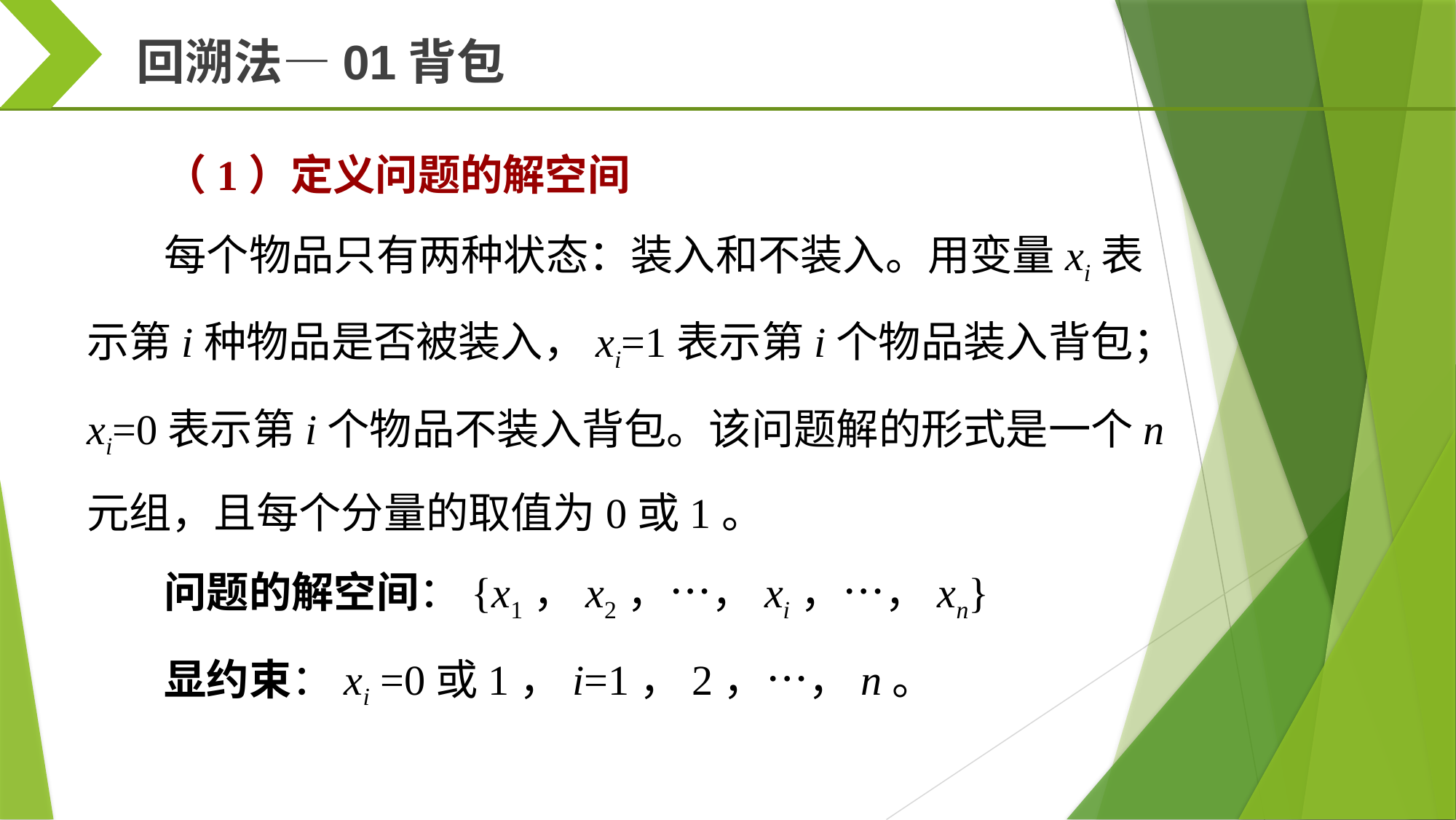

回溯法—01背包
（1）定义问题的解空间
每个物品只有两种状态：装入和不装入。用变量xi表示第i种物品是否被装入，xi=1表示第i个物品装入背包；xi=0表示第i个物品不装入背包。该问题解的形式是一个n元组，且每个分量的取值为0或1。
问题的解空间：{x1，x2，…，xi，…，xn}
显约束：xi =0或1，i=1，2，…，n。